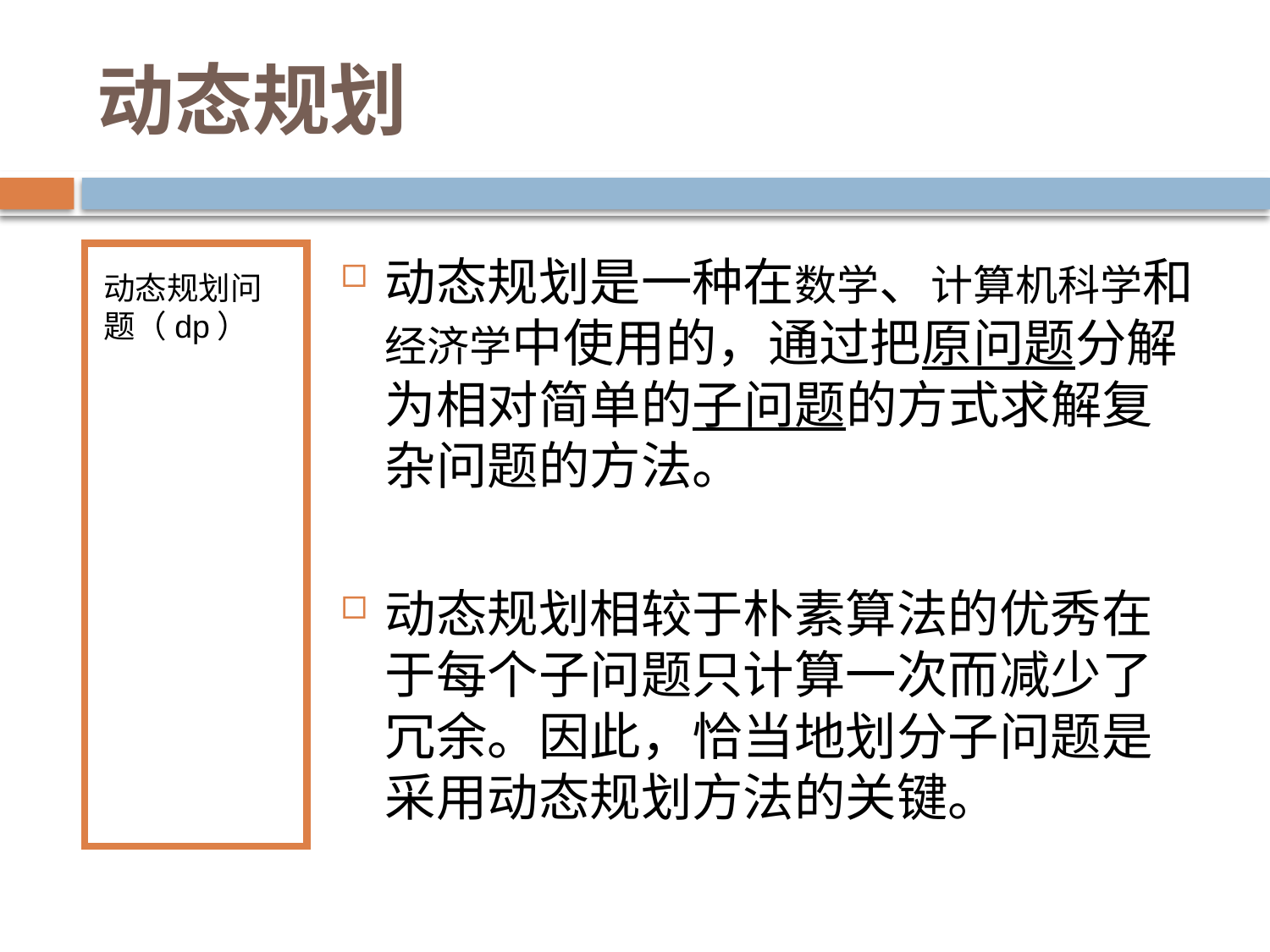

# 动态规划
动态规划问题（dp）
动态规划是一种在数学、计算机科学和经济学中使用的，通过把原问题分解为相对简单的子问题的方式求解复杂问题的方法。

动态规划相较于朴素算法的优秀在于每个子问题只计算一次而减少了冗余。因此，恰当地划分子问题是采用动态规划方法的关键。